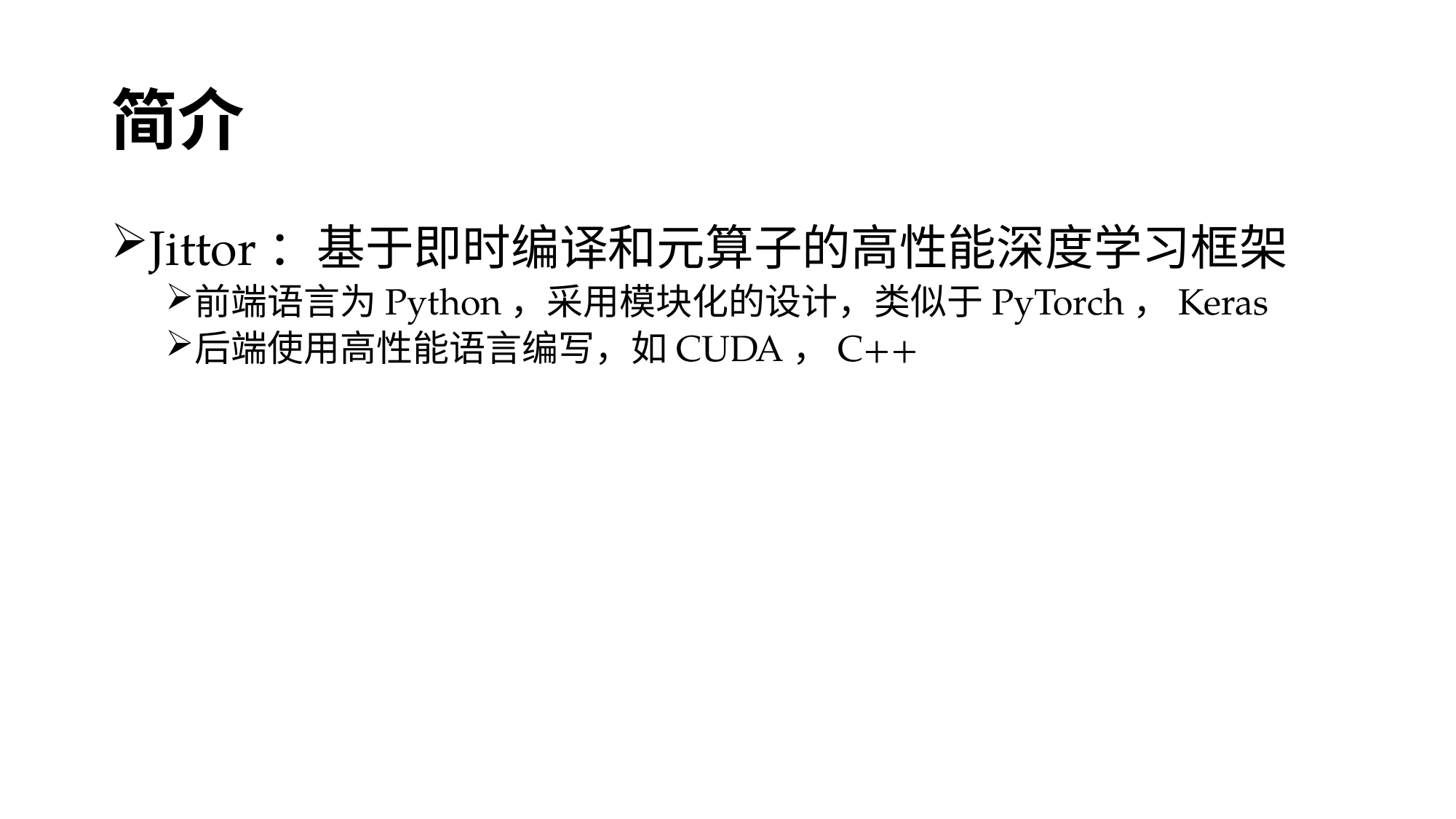

# 简介
Jittor：基于即时编译和元算子的高性能深度学习框架
前端语言为Python，采用模块化的设计，类似于PyTorch，Keras
后端使用高性能语言编写，如CUDA，C++